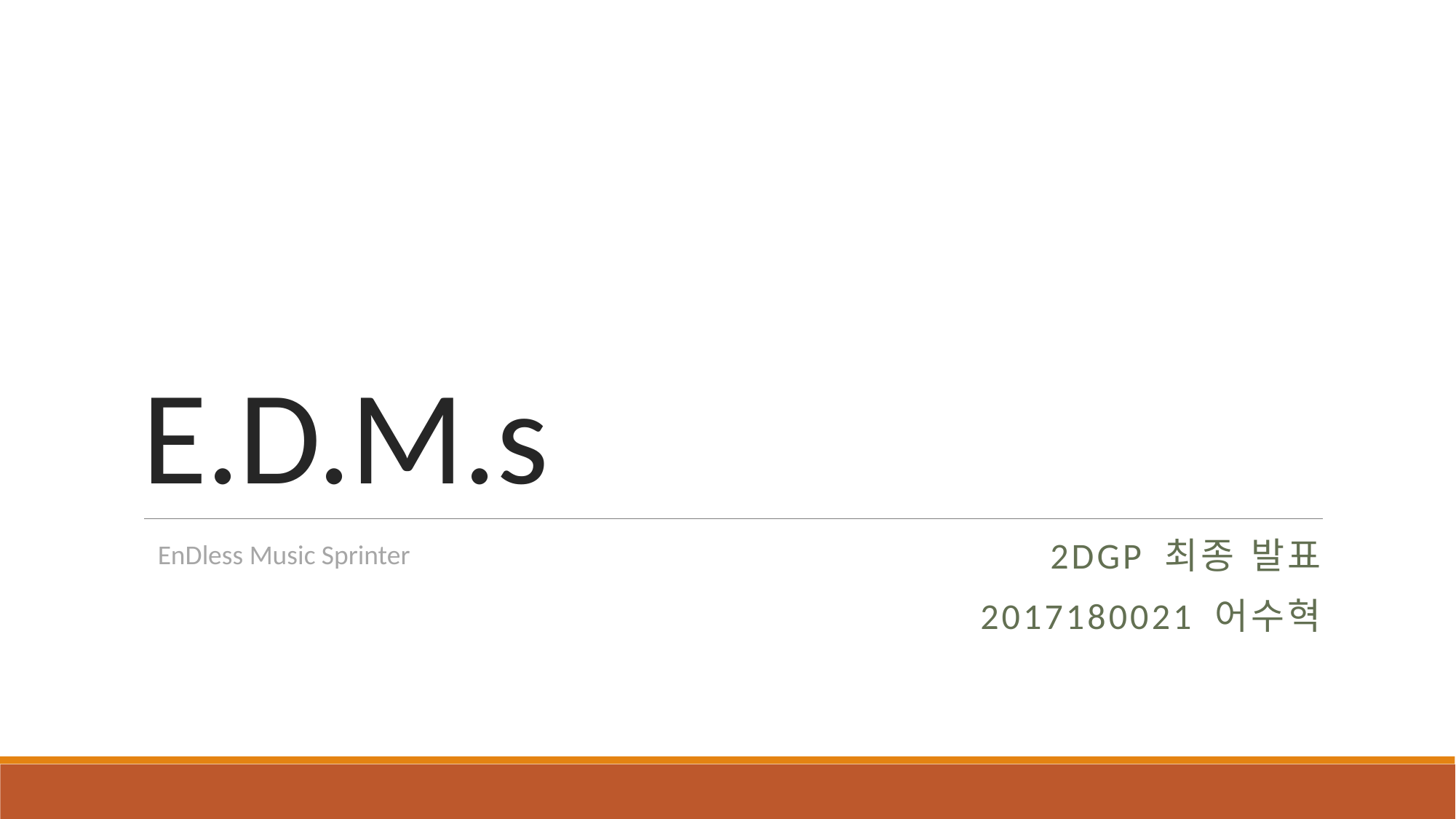

# E.D.M.s
2DGP 최종 발표
2017180021 어수혁
EnDless Music Sprinter